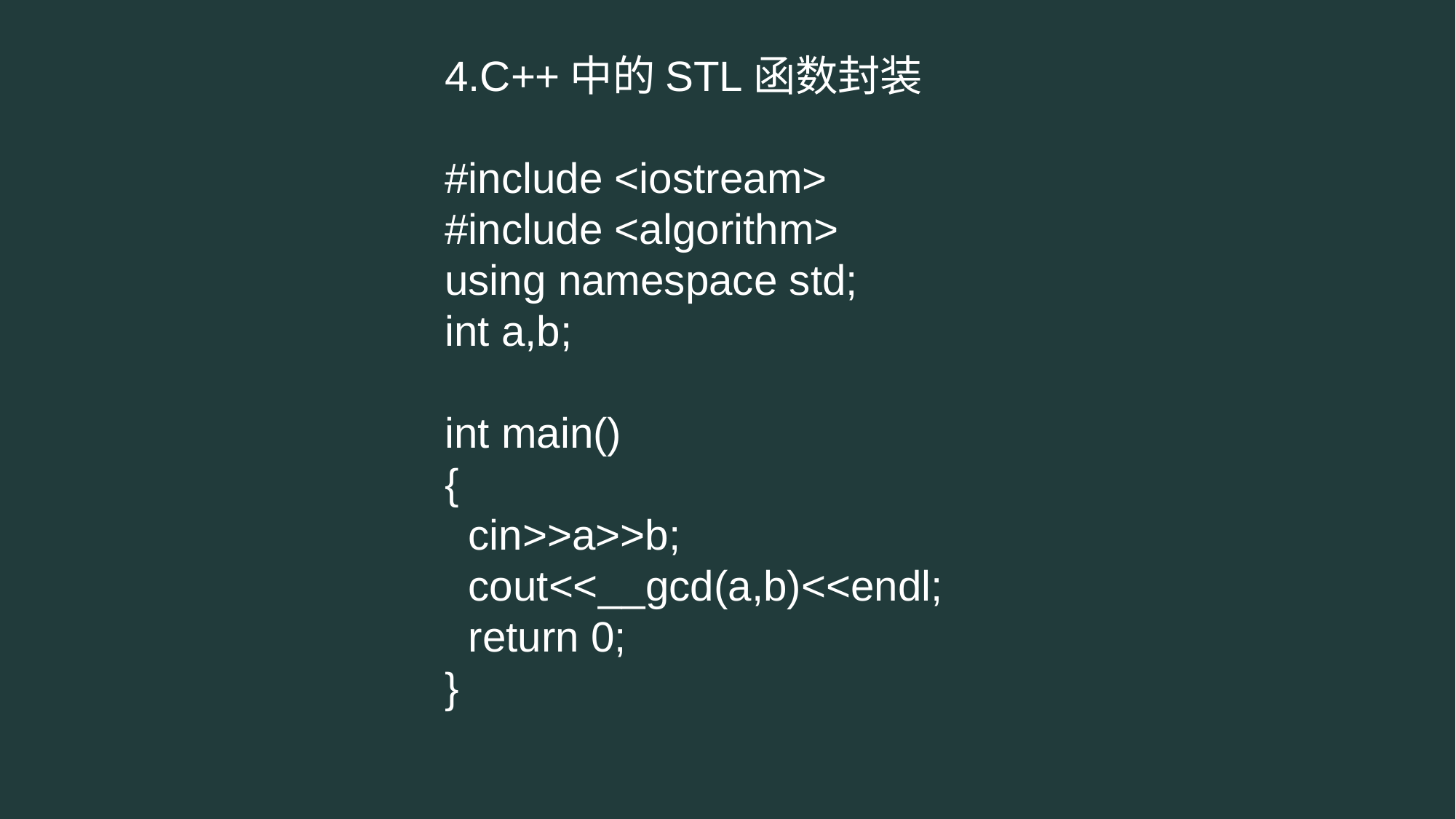

4.C++中的STL函数封装

#include <iostream>
#include <algorithm>
using namespace std;
int a,b;

int main()
{
  cin>>a>>b;
  cout<<__gcd(a,b)<<endl;
  return 0;
}